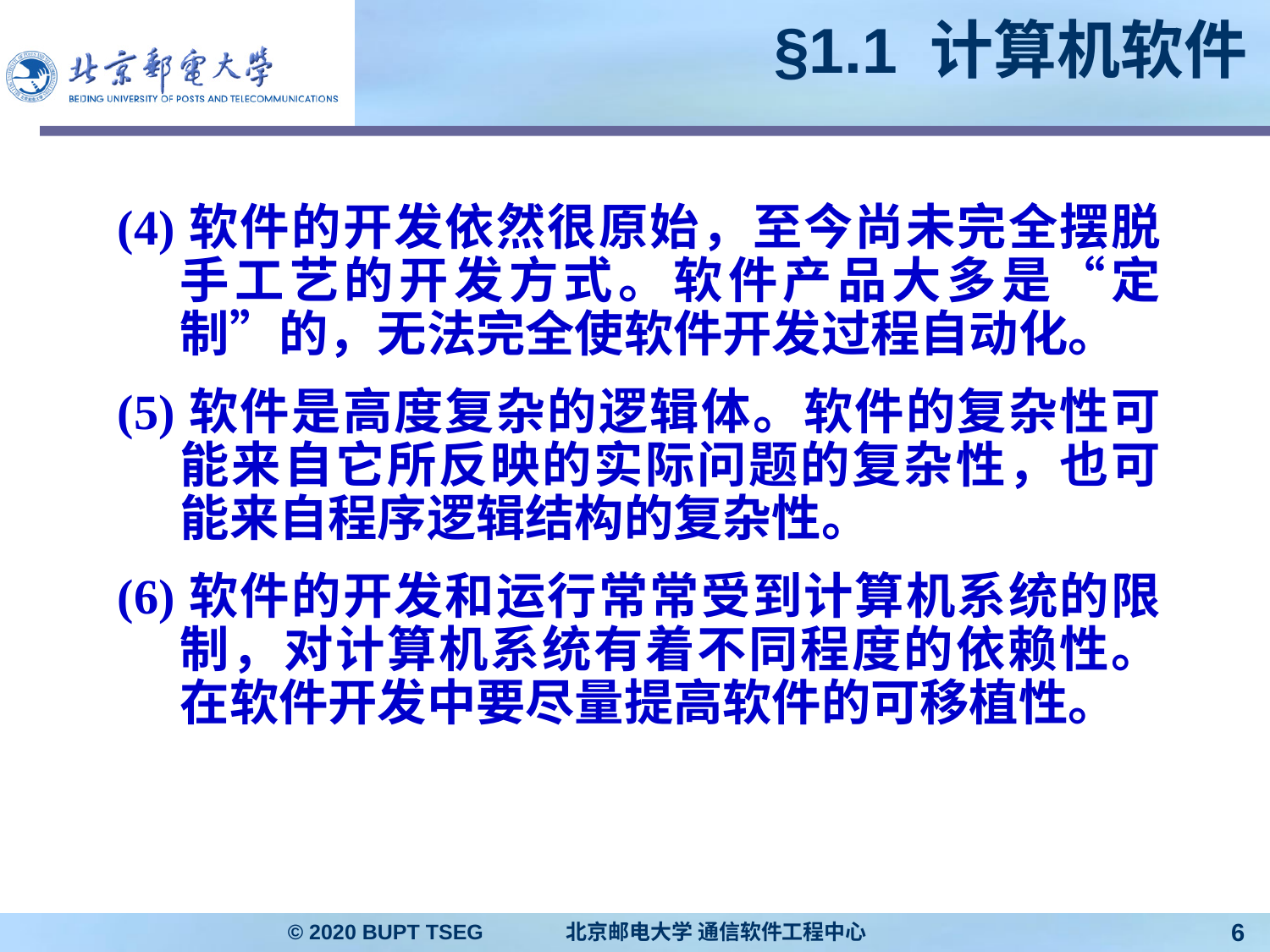

# §1.1 计算机软件
(4)软件的开发依然很原始，至今尚未完全摆脱手工艺的开发方式。软件产品大多是“定制”的，无法完全使软件开发过程自动化。
(5)软件是高度复杂的逻辑体。软件的复杂性可能来自它所反映的实际问题的复杂性，也可能来自程序逻辑结构的复杂性。
(6)软件的开发和运行常常受到计算机系统的限制，对计算机系统有着不同程度的依赖性。在软件开发中要尽量提高软件的可移植性。

© 2020 BUPT TSEG             北京邮电大学 通信软件工程中心